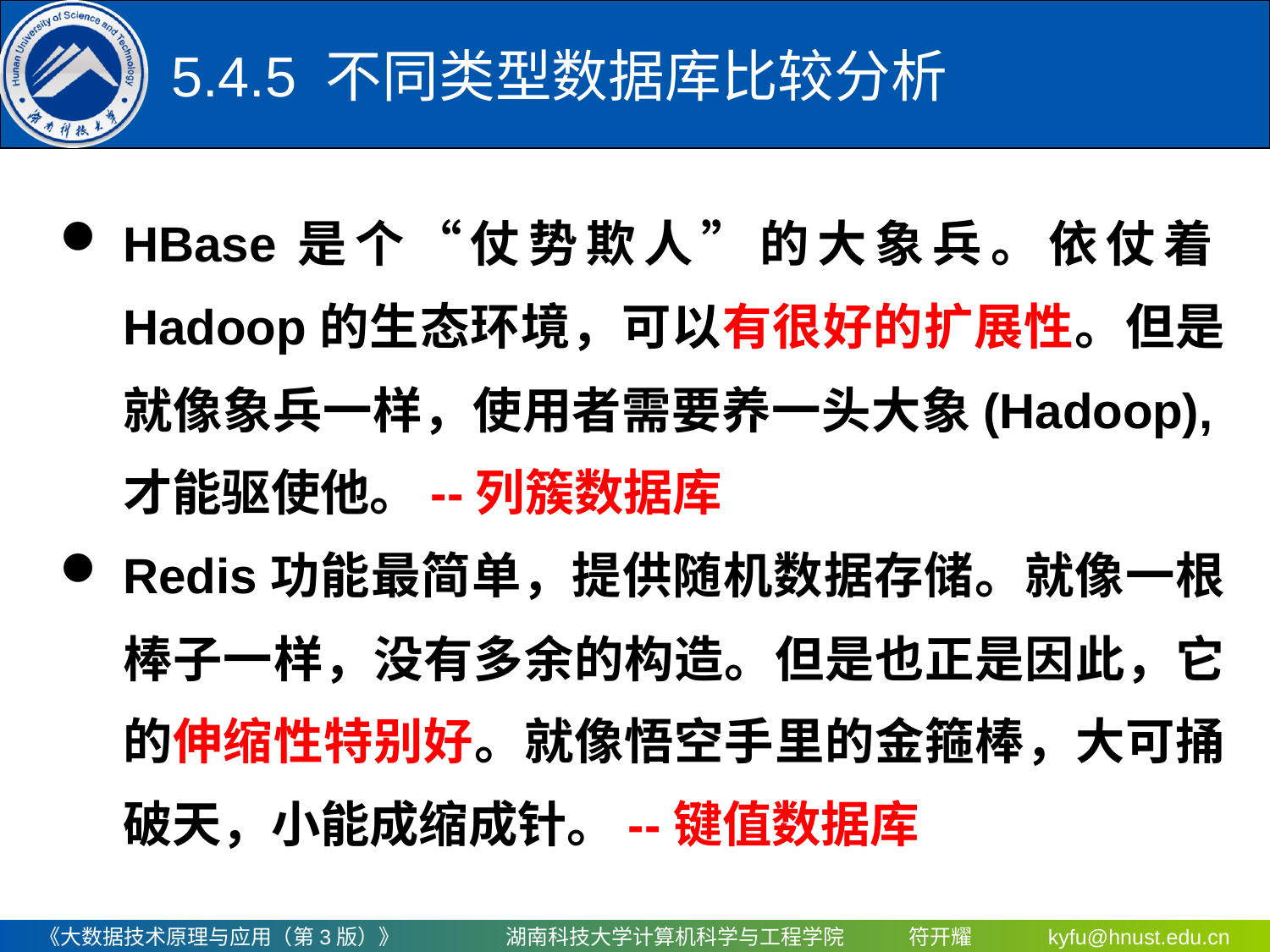

5.4.5 不同类型数据库比较分析
HBase是个“仗势欺人”的大象兵。依仗着Hadoop的生态环境，可以有很好的扩展性。但是就像象兵一样，使用者需要养一头大象(Hadoop),才能驱使他。--列簇数据库
Redis功能最简单，提供随机数据存储。就像一根棒子一样，没有多余的构造。但是也正是因此，它的伸缩性特别好。就像悟空手里的金箍棒，大可捅破天，小能成缩成针。--键值数据库